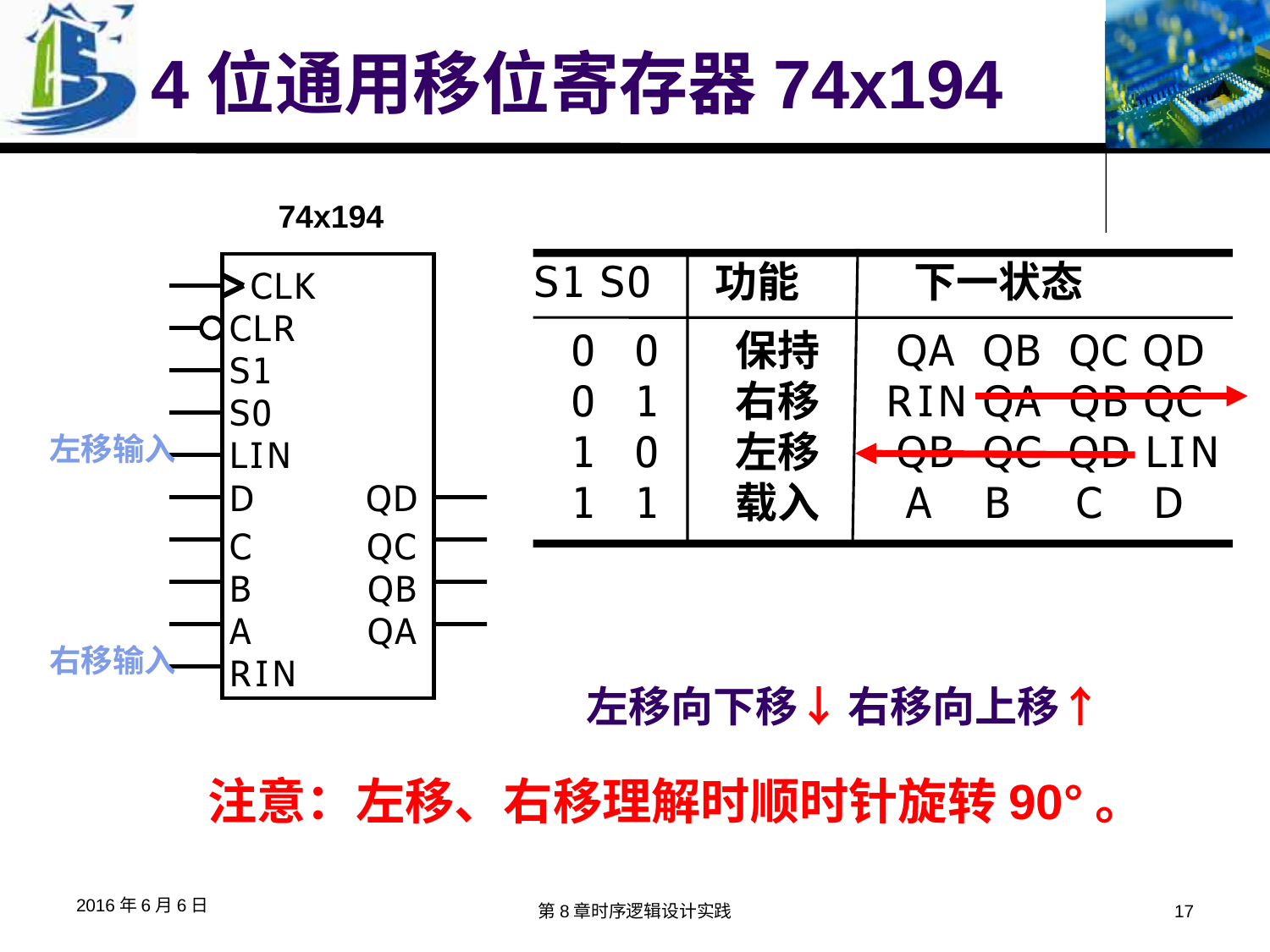

# 4位通用移位寄存器74x194
74x194
  CLK
CLR
S1
S0
LIN
D           QD
C           QC
B           QB
A           QA
RIN

S1 S0    功能            下一状态

0   0     保持       QA  QB  QC QD
0   1     右移      RIN QA  QB QC
1   0     左移       QB  QC  QD LIN
1   1     载入        A    B     C    D

左移输入
右移输入
左移向下移↓
右移向上移↑
注意：左移、右移理解时顺时针旋转90°。
2016年6月6日
第8章时序逻辑设计实践
17